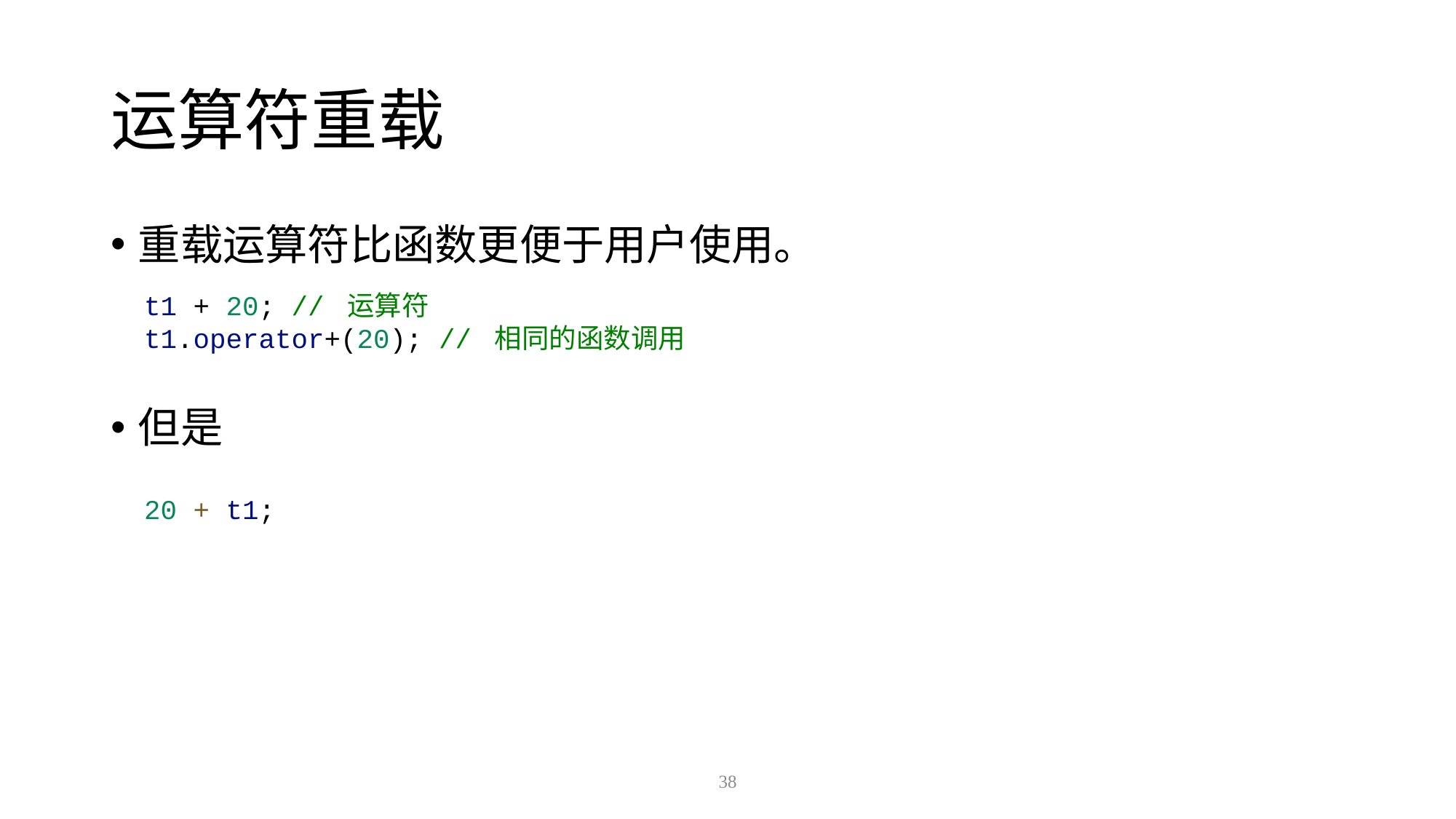

# 运算符重载
重载运算符比函数更便于用户使用。

但是
t1 + 20; // 运算符
t1.operator+(20); // 相同的函数调用
20 + t1;
38